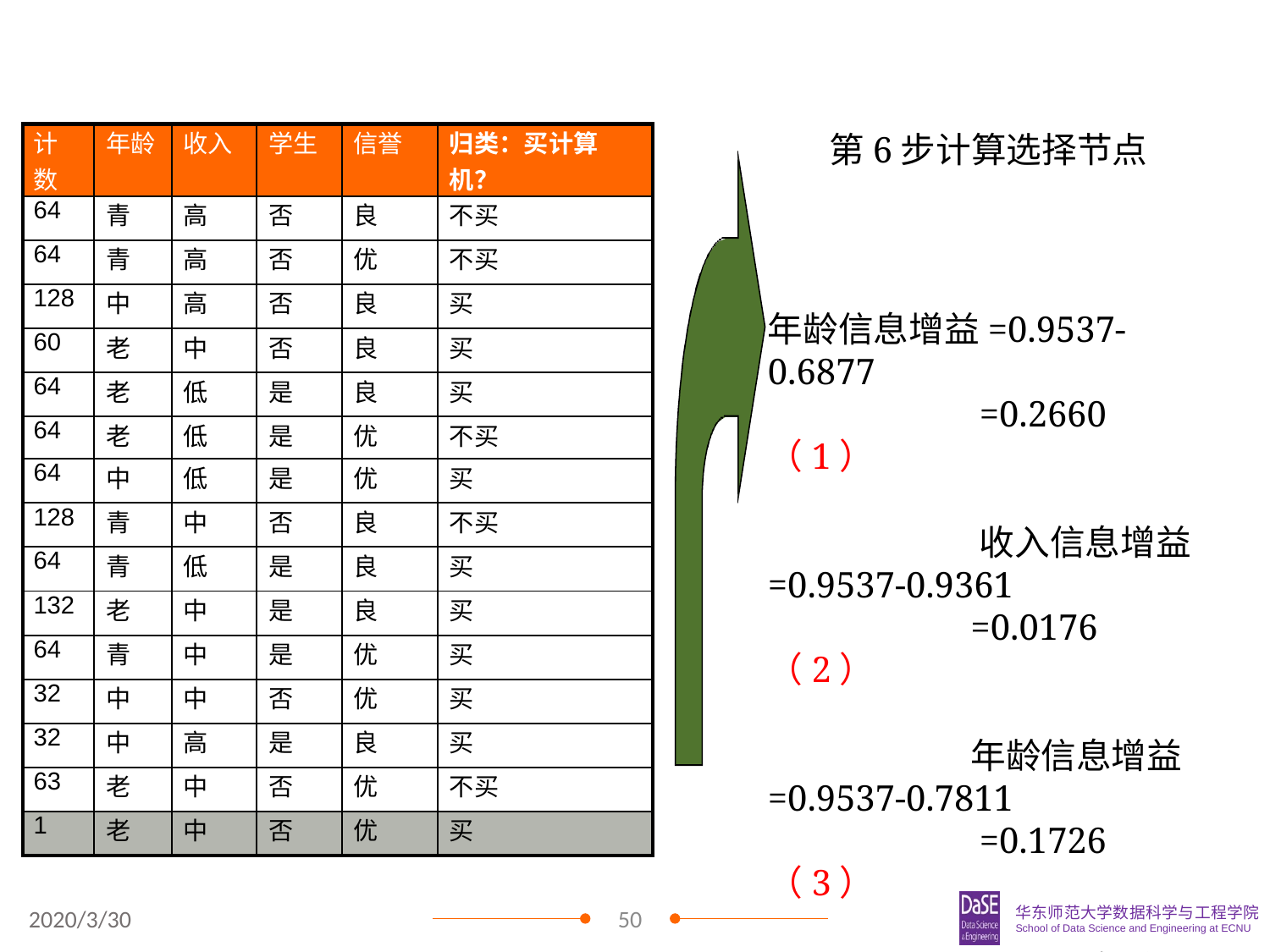

# 第6步计算选择节点
| 计 数 | 年龄 | 收入 | 学生 | 信誉 | 归类：买计算 机？ |
| --- | --- | --- | --- | --- | --- |
| 64 | 青 | 高 | 否 | 良 | 不买 |
| 64 | 青 | 高 | 否 | 优 | 不买 |
| 128 | 中 | 高 | 否 | 良 | 买 |
| 60 | 老 | 中 | 否 | 良 | 买 |
| 64 | 老 | 低 | 是 | 良 | 买 |
| 64 | 老 | 低 | 是 | 优 | 不买 |
| 64 | 中 | 低 | 是 | 优 | 买 |
| 128 | 青 | 中 | 否 | 良 | 不买 |
| 64 | 青 | 低 | 是 | 良 | 买 |
| 132 | 老 | 中 | 是 | 良 | 买 |
| 64 | 青 | 中 | 是 | 优 | 买 |
| 32 | 中 | 中 | 否 | 优 | 买 |
| 32 | 中 | 高 | 是 | 良 | 买 |
| 63 | 老 | 中 | 否 | 优 | 不买 |
| 1 | 老 | 中 | 否 | 优 | 买 |

年龄信息增益=0.9537-0.6877
=0.2660  （1）

收入信息增益=0.9537-0.9361
=0.0176	（2）

年龄信息增益=0.9537-0.7811
=0.1726	（3）

信誉信息增益=0.9537-0.9048
=0.0453	（4）